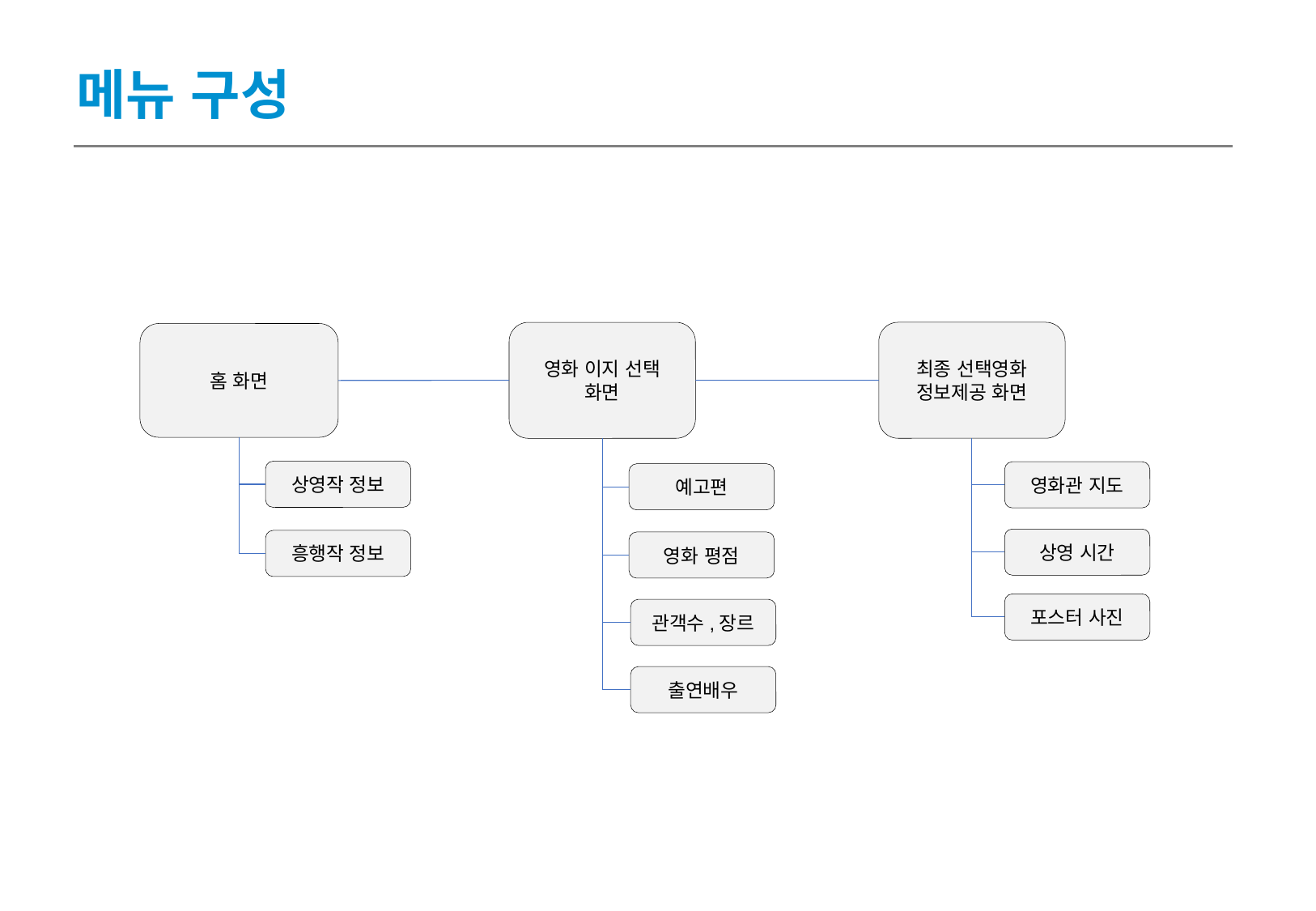

메뉴 구성
최종 선택영화 정보제공 화면
영화 이지 선택 화면
홈 화면
상영작 정보
영화관 지도
예고편
상영 시간
흥행작 정보
영화 평점
포스터 사진
관객수,장르
출연배우